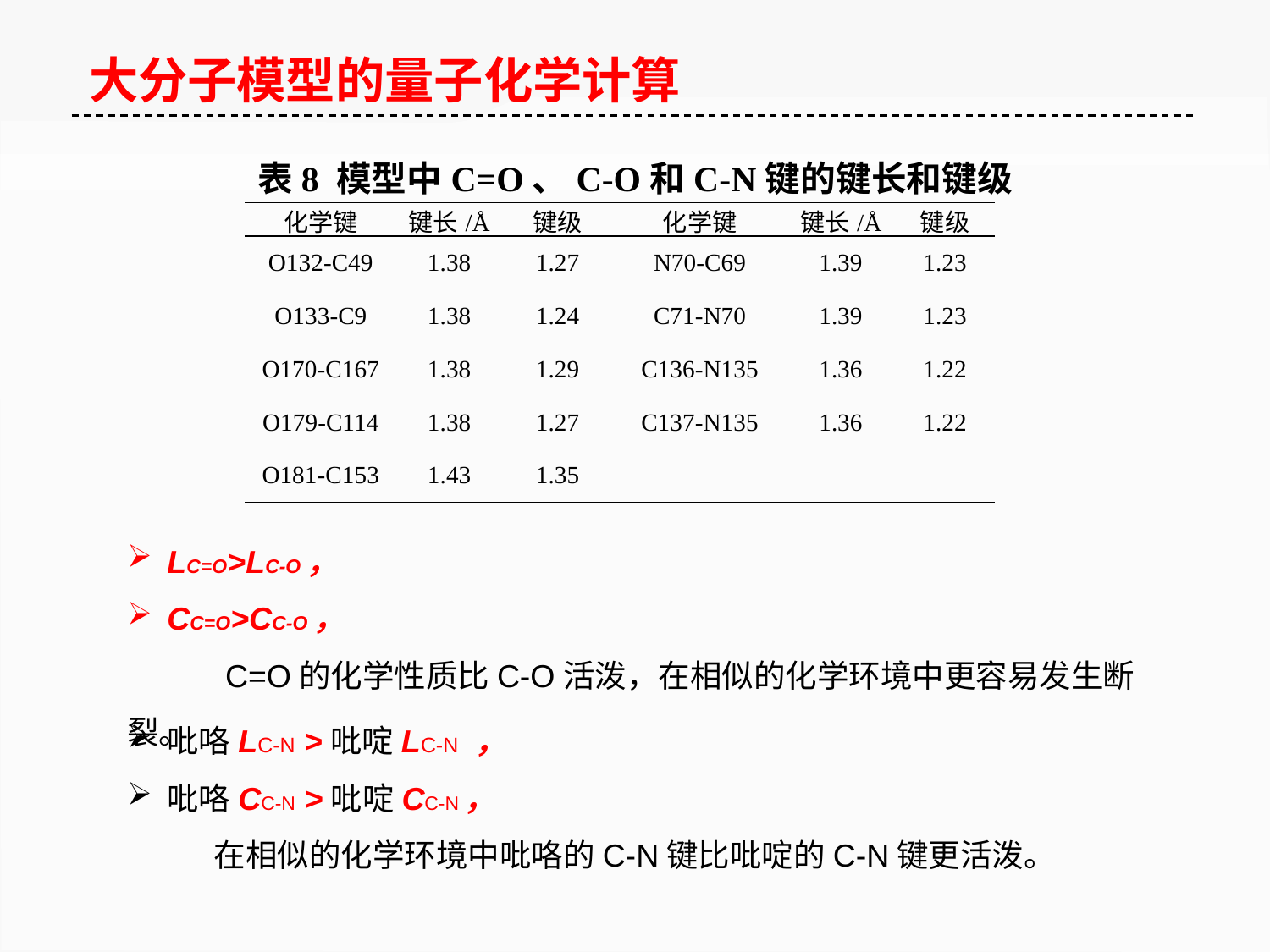

大分子模型的量子化学计算
表8 模型中C=O、C-O和C-N键的键长和键级
| 化学键 | 键长/Å | 键级 | 化学键 | 键长/Å | 键级 |
| --- | --- | --- | --- | --- | --- |
| O132-C49 | 1.38 | 1.27 | N70-C69 | 1.39 | 1.23 |
| O133-C9 | 1.38 | 1.24 | C71-N70 | 1.39 | 1.23 |
| O170-C167 | 1.38 | 1.29 | C136-N135 | 1.36 | 1.22 |
| O179-C114 | 1.38 | 1.27 | C137-N135 | 1.36 | 1.22 |
| O181-C153 | 1.43 | 1.35 |  |  |  |
LC=O>LC-O，
CC=O>CC-O，
           C=O的化学性质比C-O活泼，在相似的化学环境中更容易发生断裂。
吡咯LC-N >吡啶LC-N ，
吡咯CC-N >吡啶CC-N，
           在相似的化学环境中吡咯的C-N键比吡啶的C-N键更活泼。